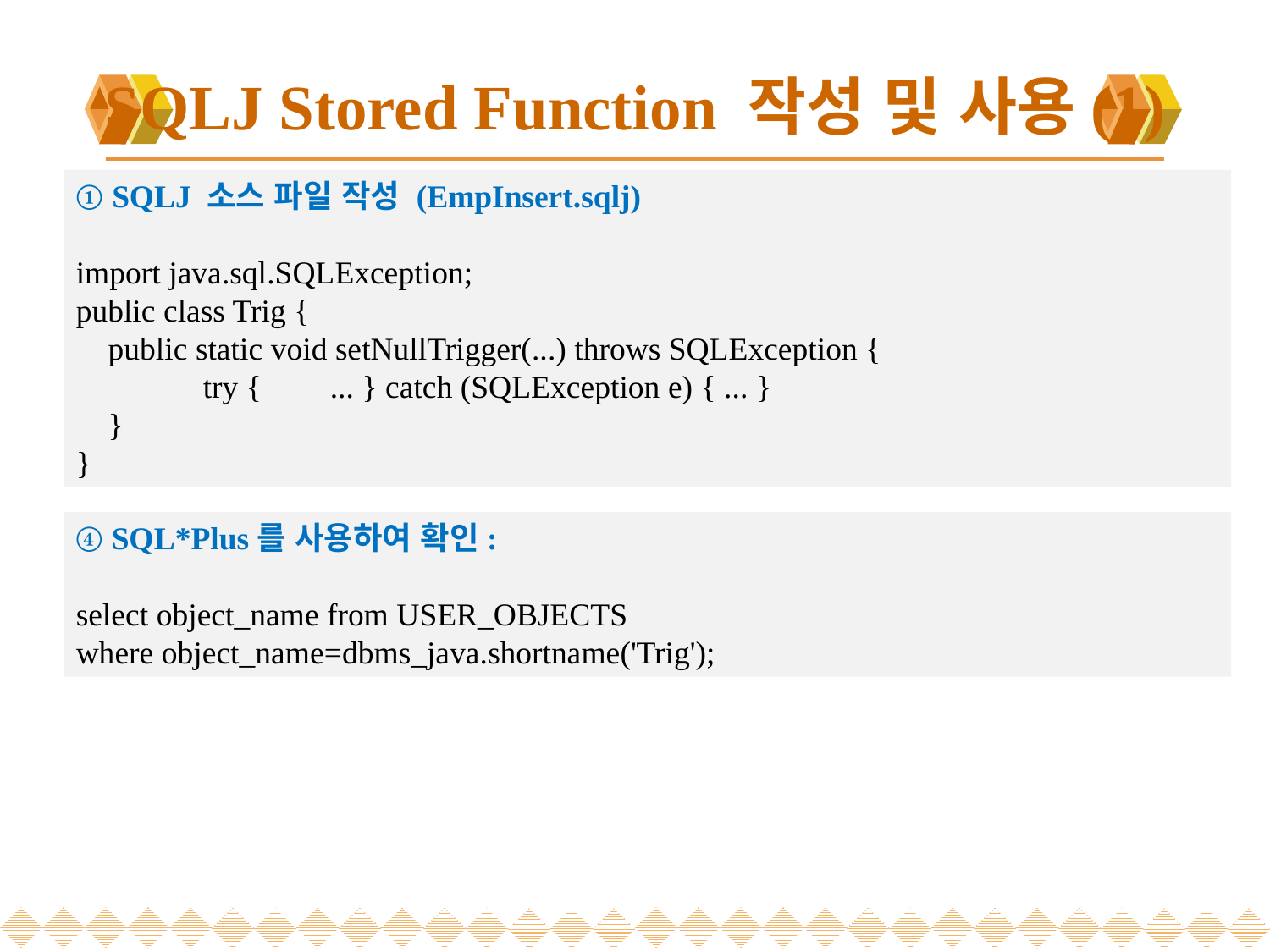

# SQLJ Stored Function 작성 및 사용(1)
① SQLJ 소스 파일 작성 (EmpInsert.sqlj)

import java.sql.SQLException;
public class Trig {
    public static void setNullTrigger(...) throws SQLException {
	try {	... } catch (SQLException e) { ... }
    }
}
④ SQL*Plus를 사용하여 확인:

select object_name from USER_OBJECTS
where object_name=dbms_java.shortname('Trig');